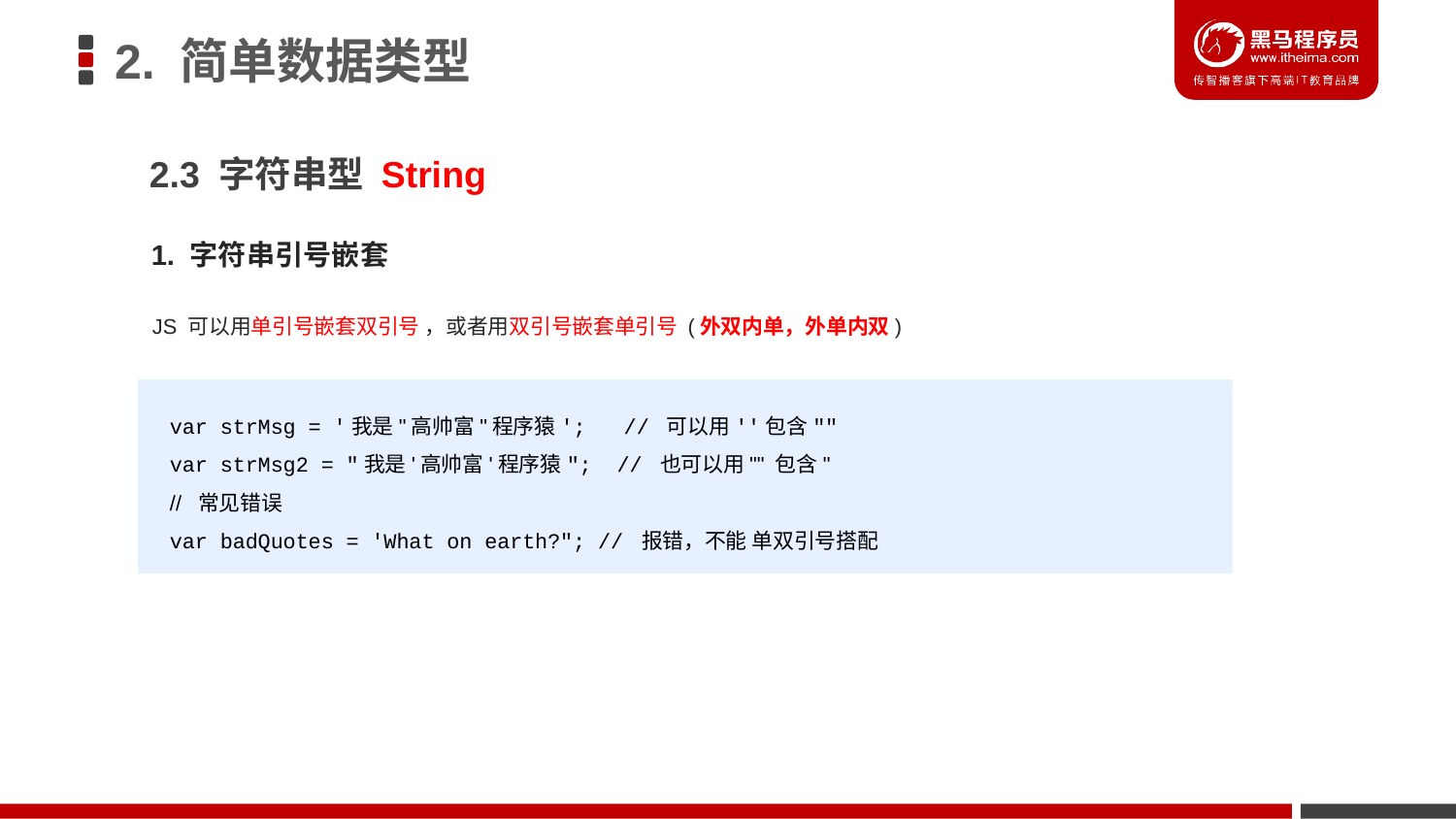

# 2. 简单数据类型
2.3 字符串型 String
1. 字符串引号嵌套
JS 可以用单引号嵌套双引号 ，或者用双引号嵌套单引号 (外双内单，外单内双)
var strMsg = '我是"高帅富"程序猿';   // 可以用''包含""
var strMsg2 = "我是'高帅富'程序猿";  // 也可以用"" 包含''
//  常见错误
var badQuotes = 'What on earth?"; // 报错，不能 单双引号搭配